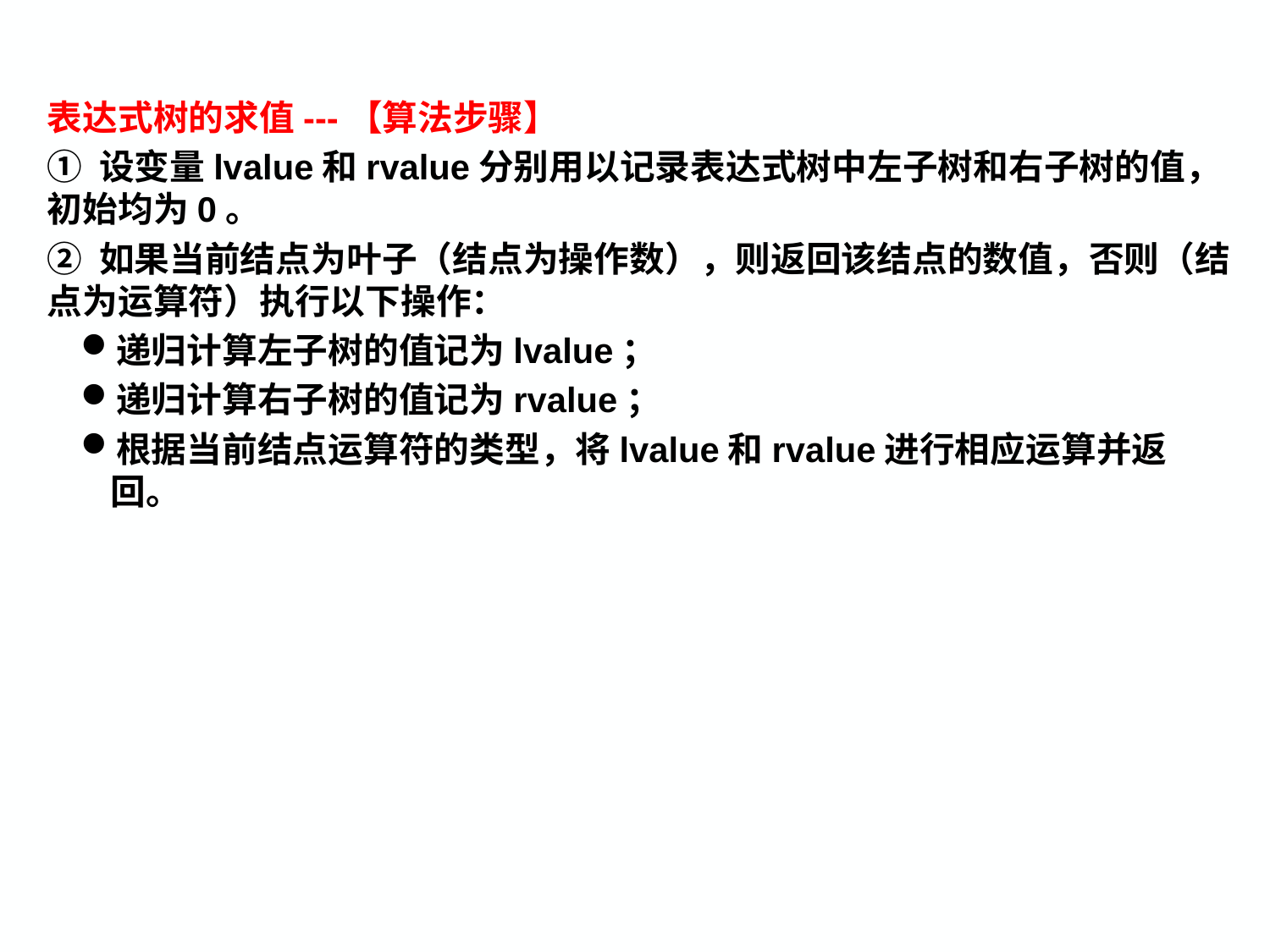

表达式树的求值---【算法步骤】
① 设变量lvalue和rvalue分别用以记录表达式树中左子树和右子树的值，初始均为0。
② 如果当前结点为叶子（结点为操作数），则返回该结点的数值，否则（结点为运算符）执行以下操作：
递归计算左子树的值记为lvalue；
递归计算右子树的值记为rvalue；
根据当前结点运算符的类型，将lvalue和rvalue进行相应运算并返回。